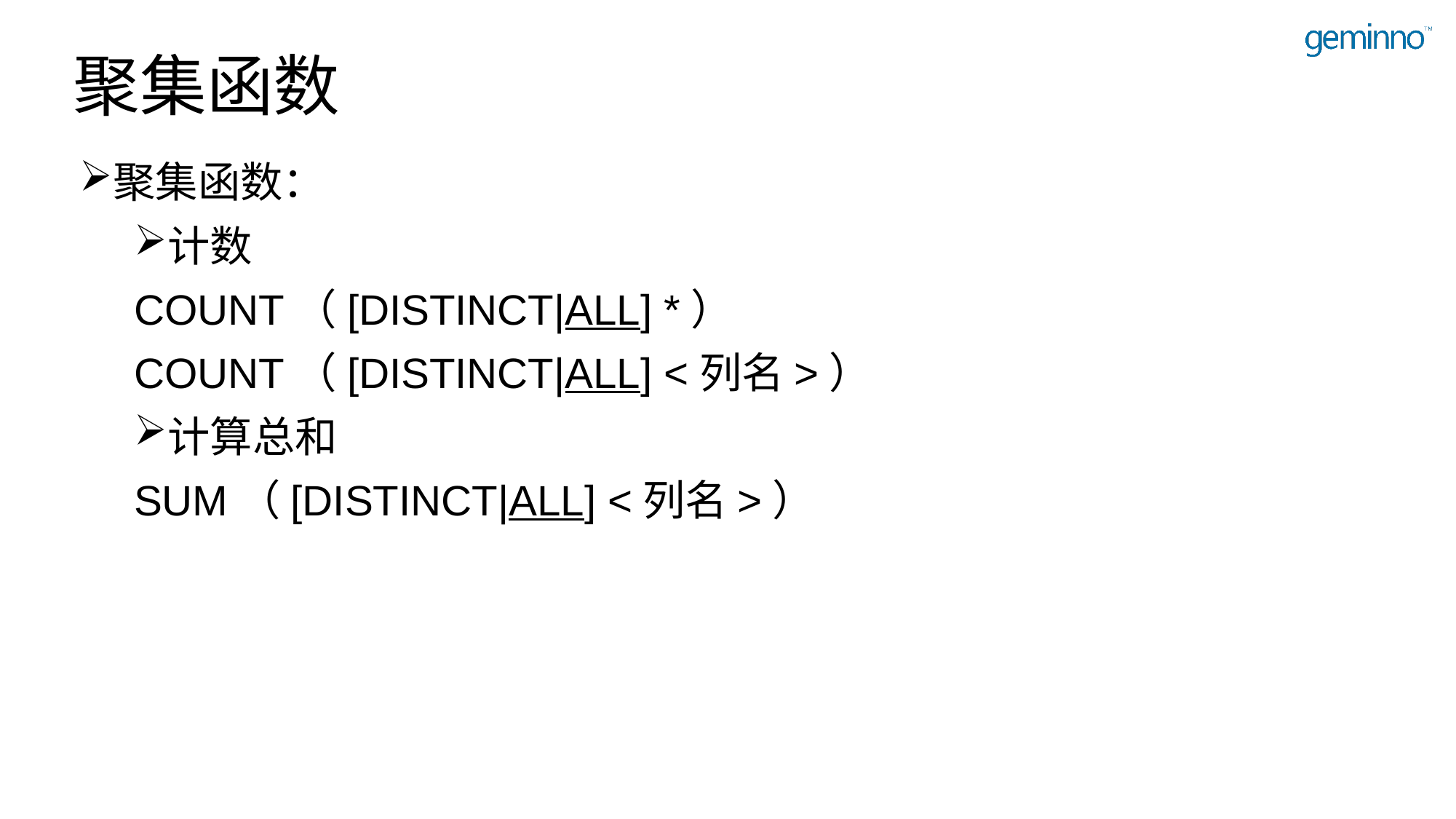

# 聚集函数
聚集函数：
计数
COUNT（[DISTINCT|ALL] *）
COUNT（[DISTINCT|ALL] <列名>）
计算总和
SUM（[DISTINCT|ALL] <列名>）